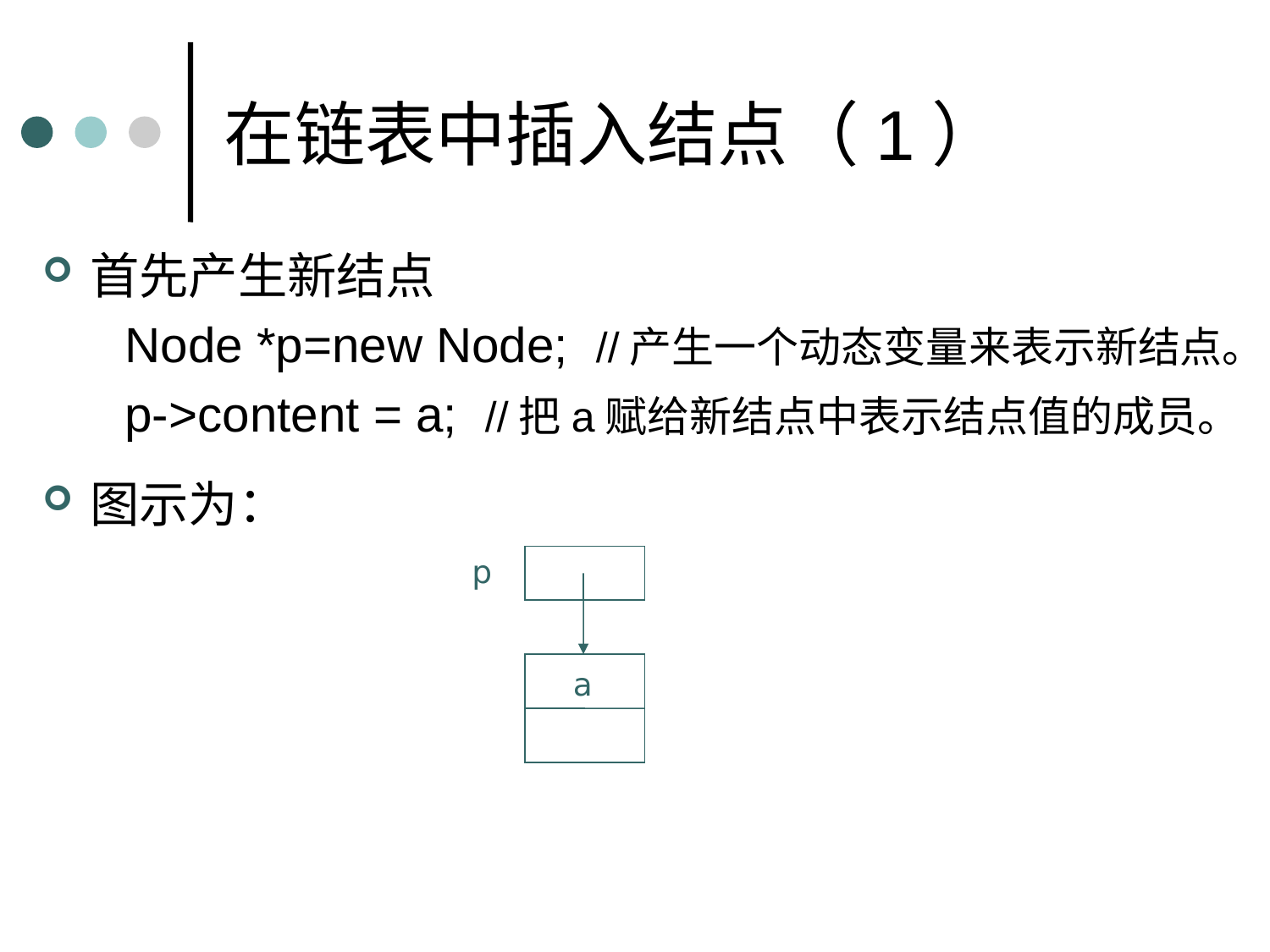

在链表中插入结点（1）
首先产生新结点
      Node *p=new Node;  //产生一个动态变量来表示新结点。
      p->content = a;  //把a赋给新结点中表示结点值的成员。
图示为：

p

a